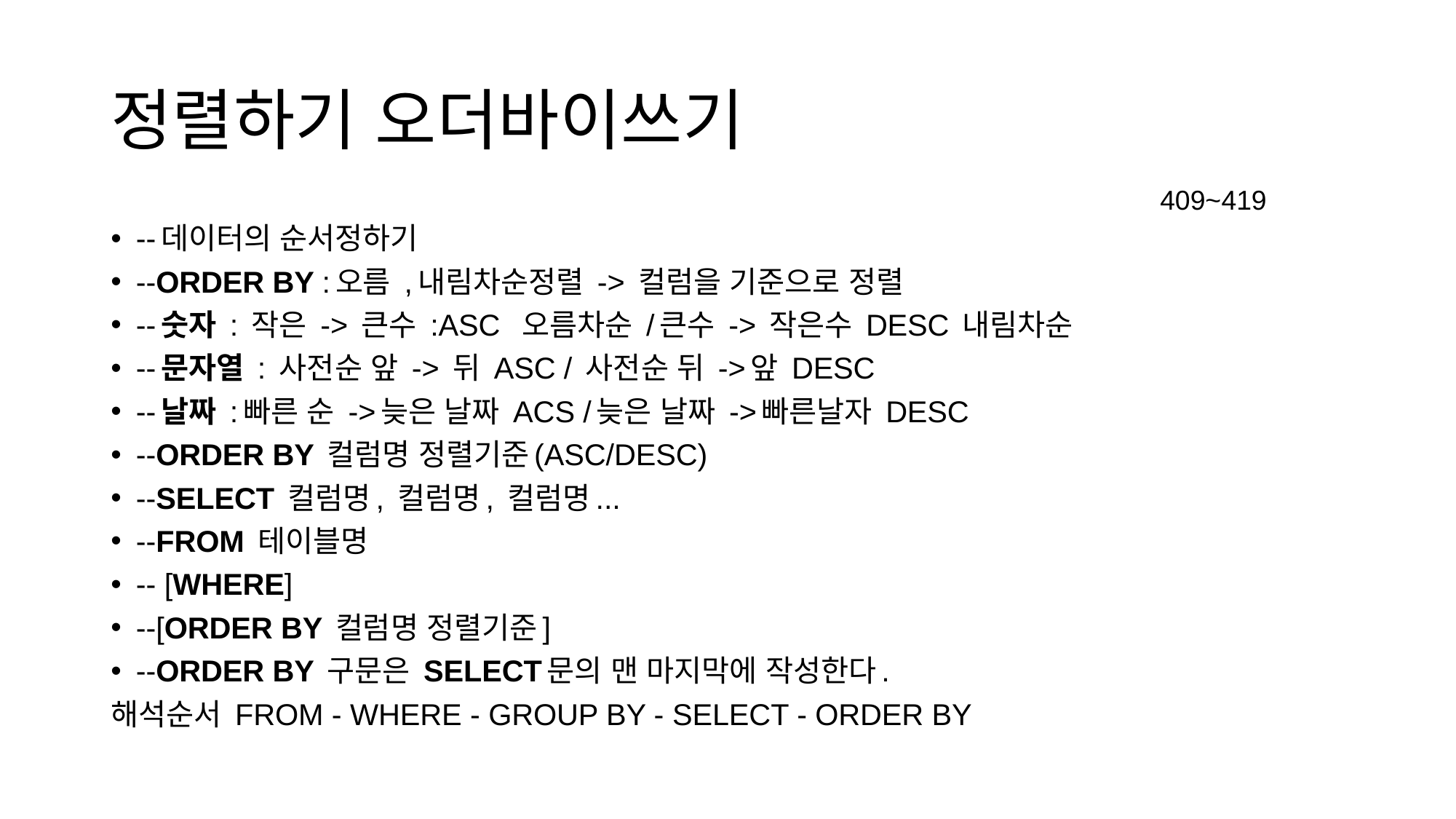

# 정렬하기 오더바이쓰기
409~419
--데이터의 순서정하기
--ORDER BY :오름 ,내림차순정렬 -> 컬럼을 기준으로 정렬
--숫자 : 작은 -> 큰수 :ASC  오름차순 /큰수 -> 작은수 DESC 내림차순
--문자열 : 사전순 앞 -> 뒤 ASC / 사전순 뒤 ->앞 DESC
--날짜 :빠른 순 ->늦은 날짜 ACS /늦은 날짜 ->빠른날자 DESC
--ORDER BY 컬럼명 정렬기준(ASC/DESC)
--SELECT 컬럼명, 컬럼명, 컬럼명...
--FROM 테이블명
-- [WHERE]
--[ORDER BY 컬럼명 정렬기준]
--ORDER BY 구문은 SELECT문의 맨 마지막에 작성한다.
해석순서 FROM - WHERE - GROUP BY - SELECT - ORDER BY